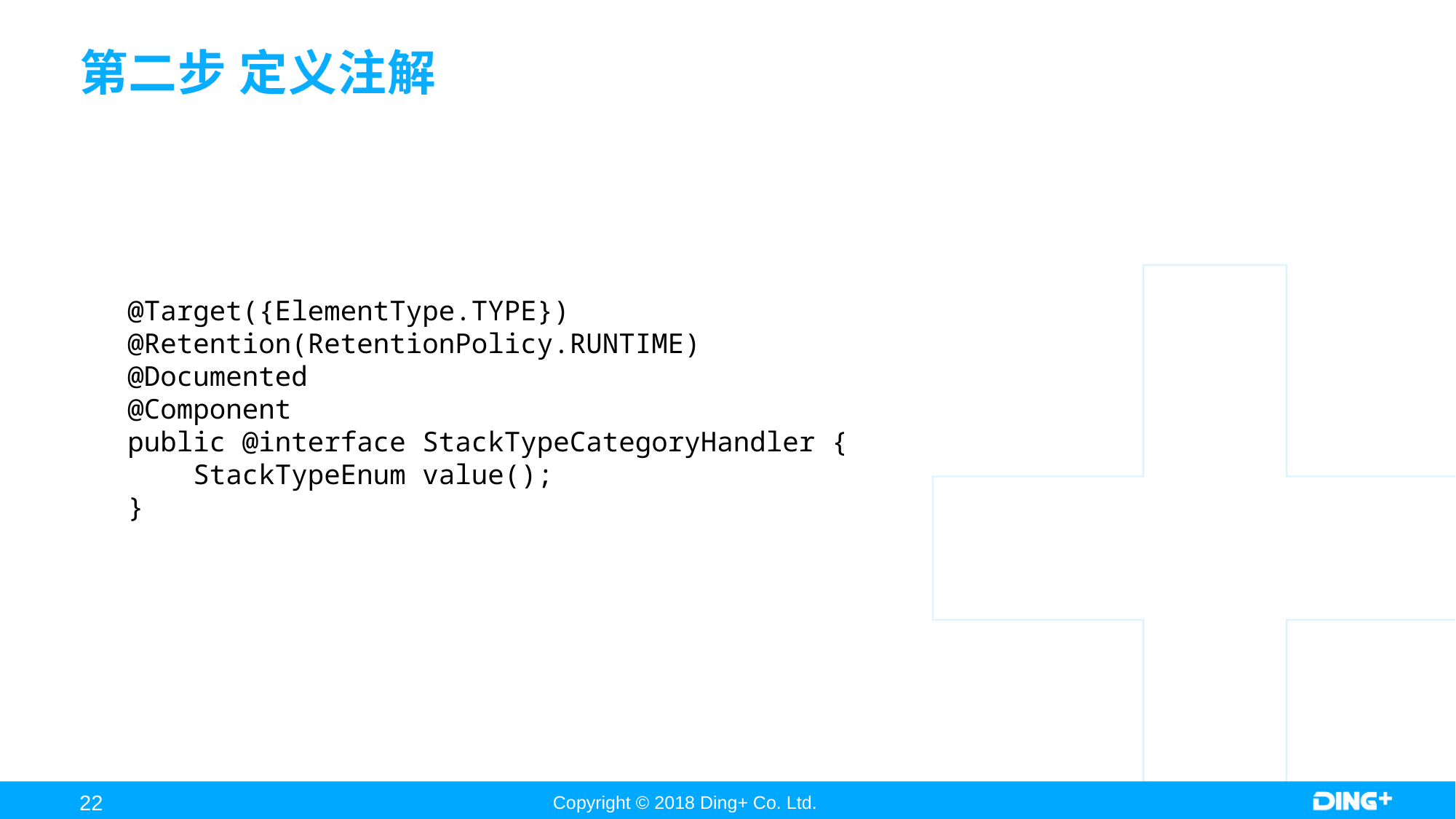

# 第二步 定义注解
@Target({ElementType.TYPE})
@Retention(RetentionPolicy.RUNTIME)
@Documented
@Component
public @interface StackTypeCategoryHandler {
    StackTypeEnum value();
}
22
Copyright © 2018 Ding+ Co. Ltd.